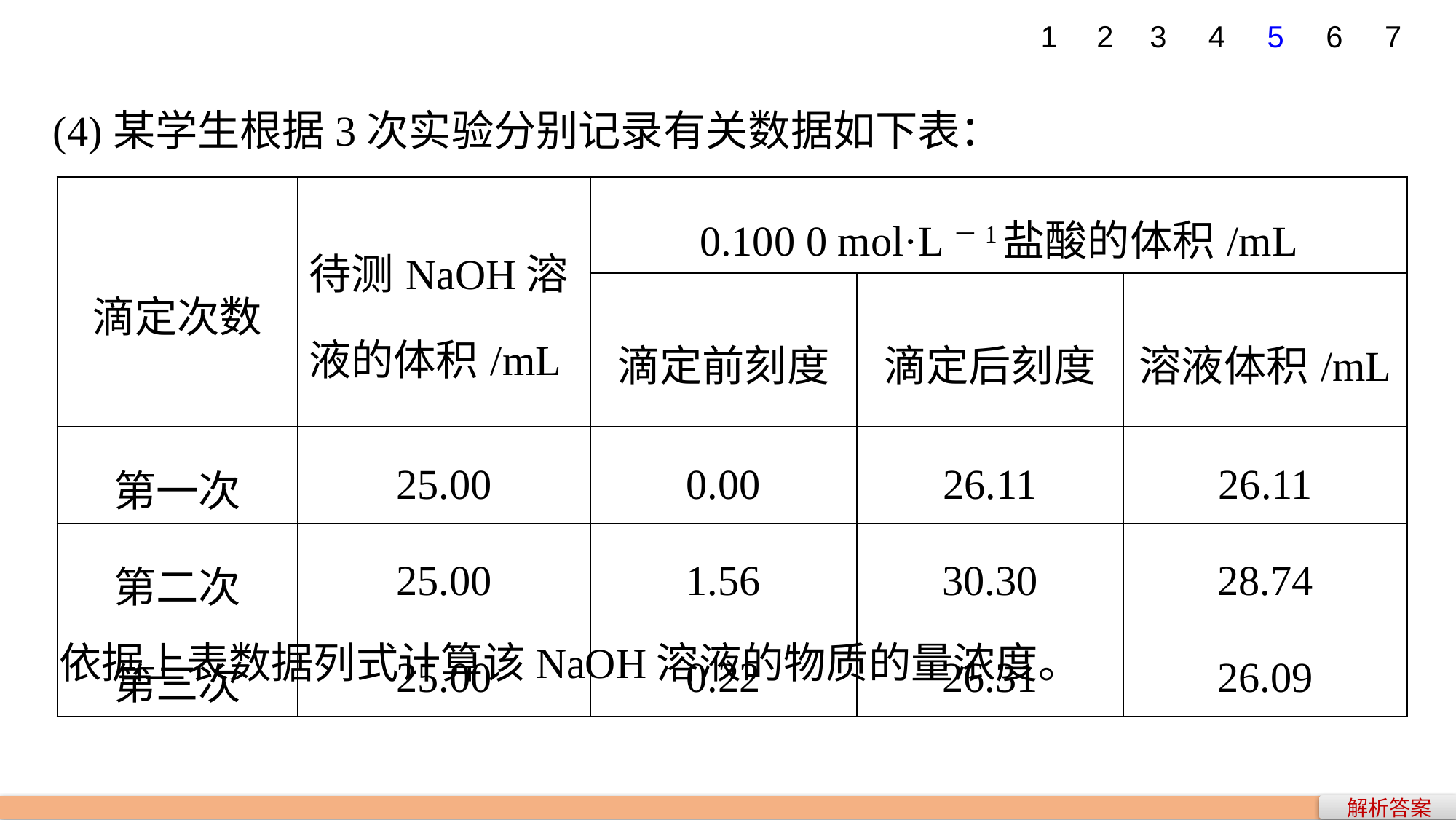

7
1
2
3
4
5
6
(4)某学生根据3次实验分别记录有关数据如下表：
| 滴定次数 | 待测NaOH溶液的体积/mL | 0.100 0 mol·L－1盐酸的体积/mL |  |  |
| --- | --- | --- | --- | --- |
|  |  | 滴定前刻度 | 滴定后刻度 | 溶液体积/mL |
| 第一次 | 25.00 | 0.00 | 26.11 | 26.11 |
| 第二次 | 25.00 | 1.56 | 30.30 | 28.74 |
| 第三次 | 25.00 | 0.22 | 26.31 | 26.09 |
依据上表数据列式计算该NaOH溶液的物质的量浓度。
解析答案